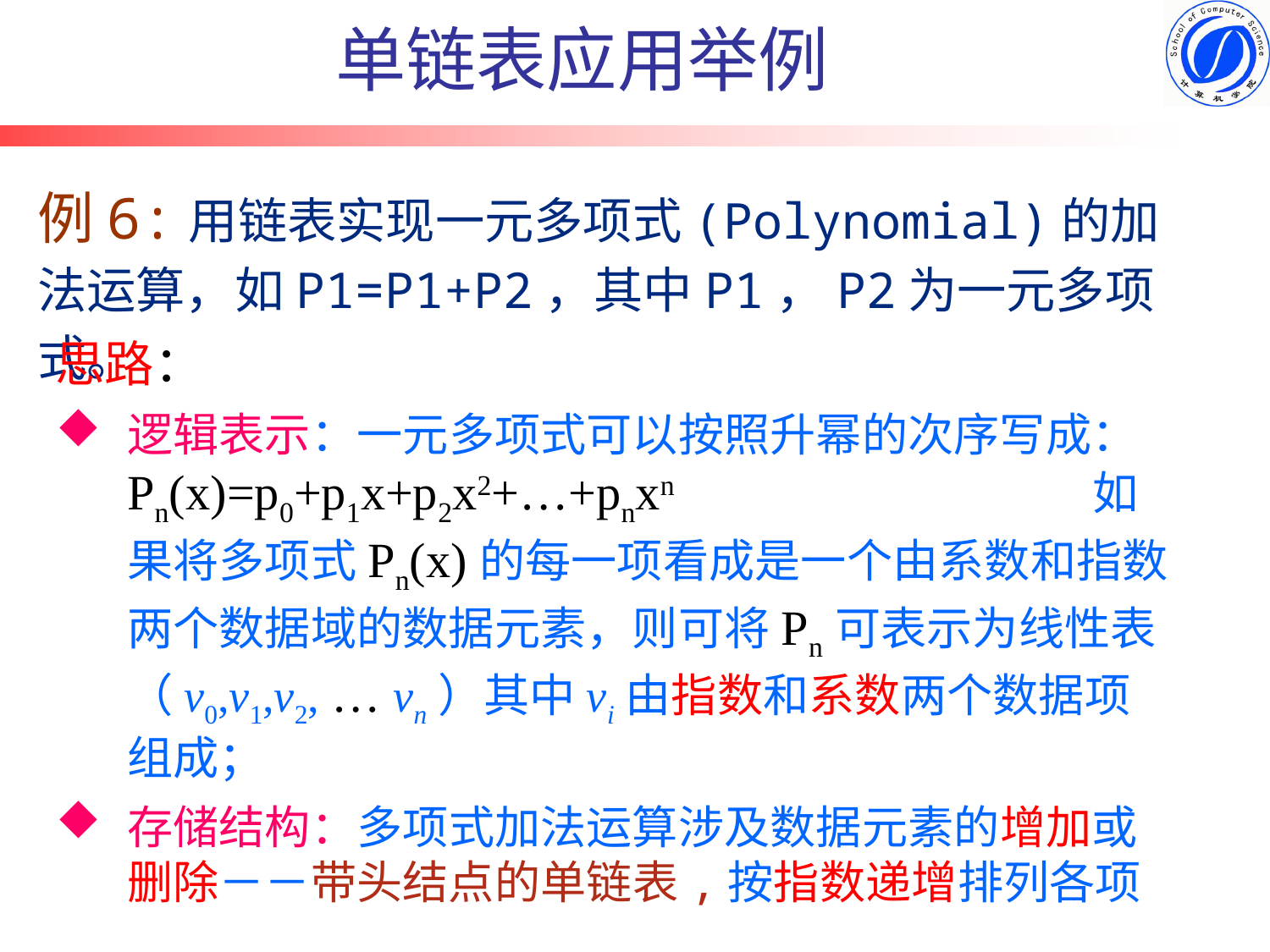

单链表应用举例
例6:用链表实现一元多项式(Polynomial)的加法运算，如P1=P1+P2，其中P1，P2为一元多项式。
思路：
逻辑表示：一元多项式可以按照升幂的次序写成：Pn(x)=p0+p1x+p2x2+…+pnxn　　　　　　　　　　　　　如果将多项式Pn(x)的每一项看成是一个由系数和指数两个数据域的数据元素，则可将Pn可表示为线性表（v0,v1,v2, … vn）其中vi由指数和系数两个数据项组成；
存储结构：多项式加法运算涉及数据元素的增加或删除－－带头结点的单链表,按指数递增排列各项